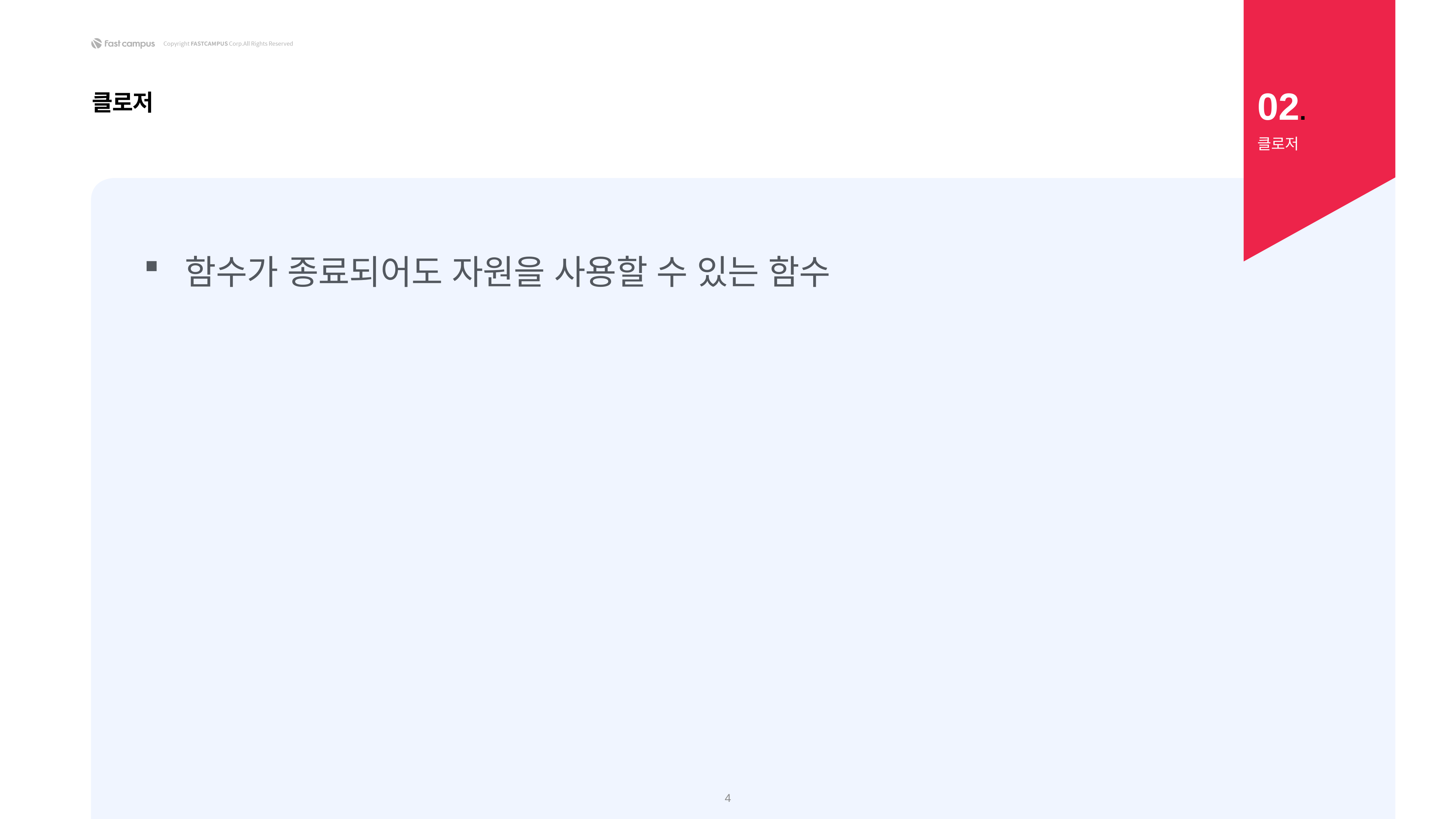

02.
클로저
클로저
함수가 종료되어도 자원을 사용할 수 있는 함수
4